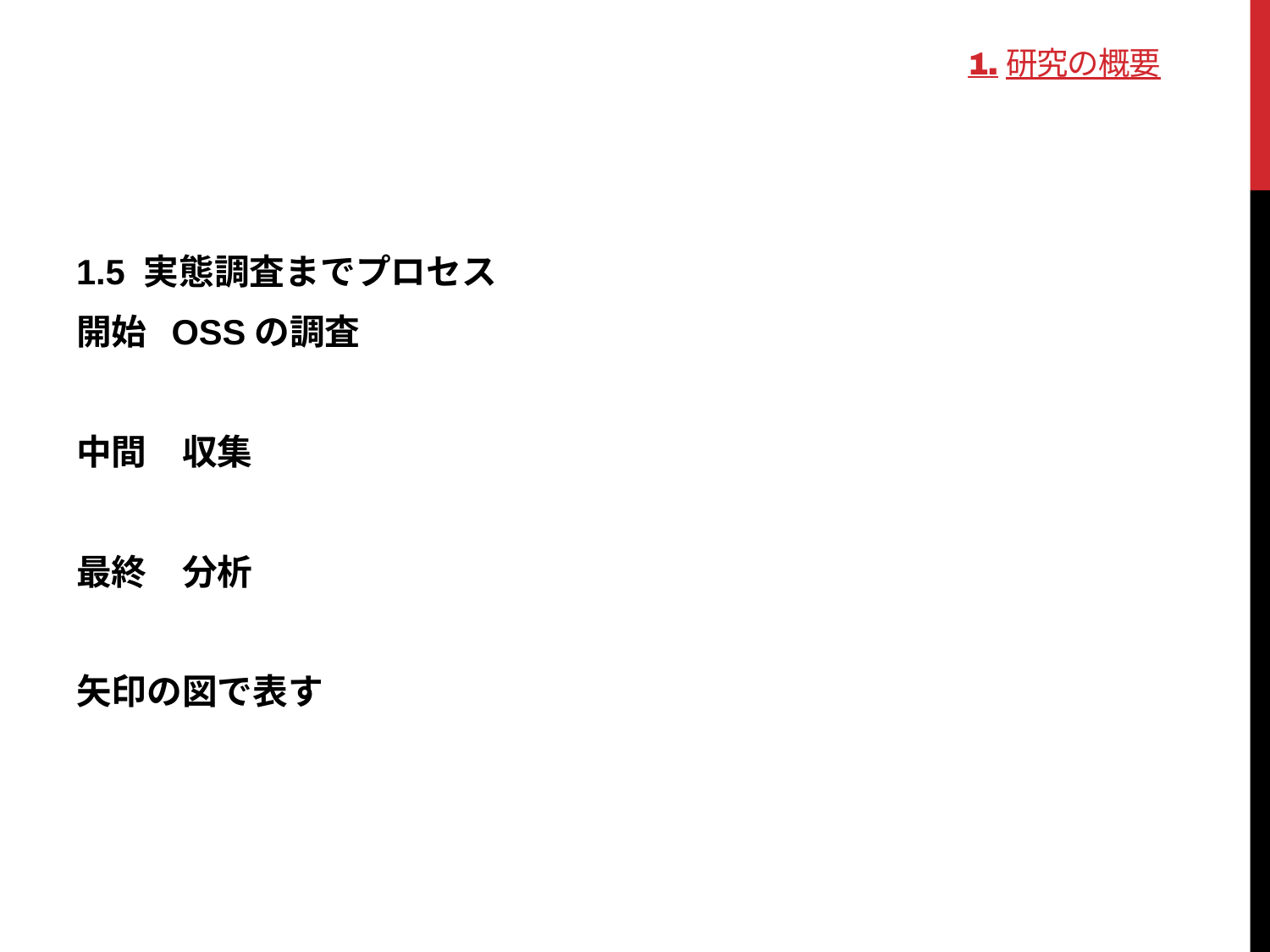

1.研究の概要
1.5 実態調査までプロセス
開始  OSSの調査

中間　収集

最終　分析

矢印の図で表す